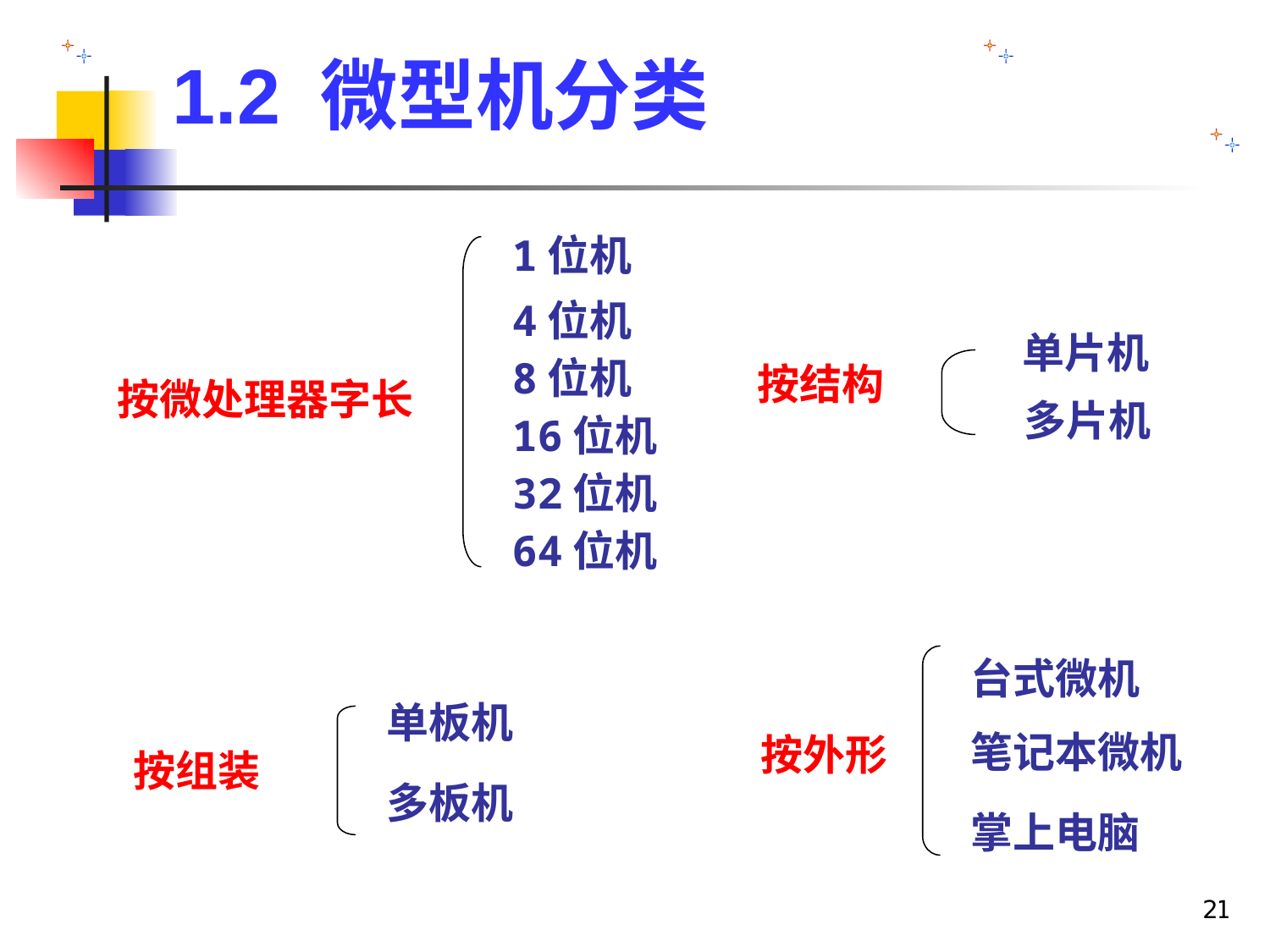

# 1.2 微型机分类
1位机

4位机
8位机
按微处理器字长
16位机
32位机
64位机
单片机

多片机
按结构

台式微机
笔记本微机
按外形
掌上电脑
单板机

按组装
多板机
21